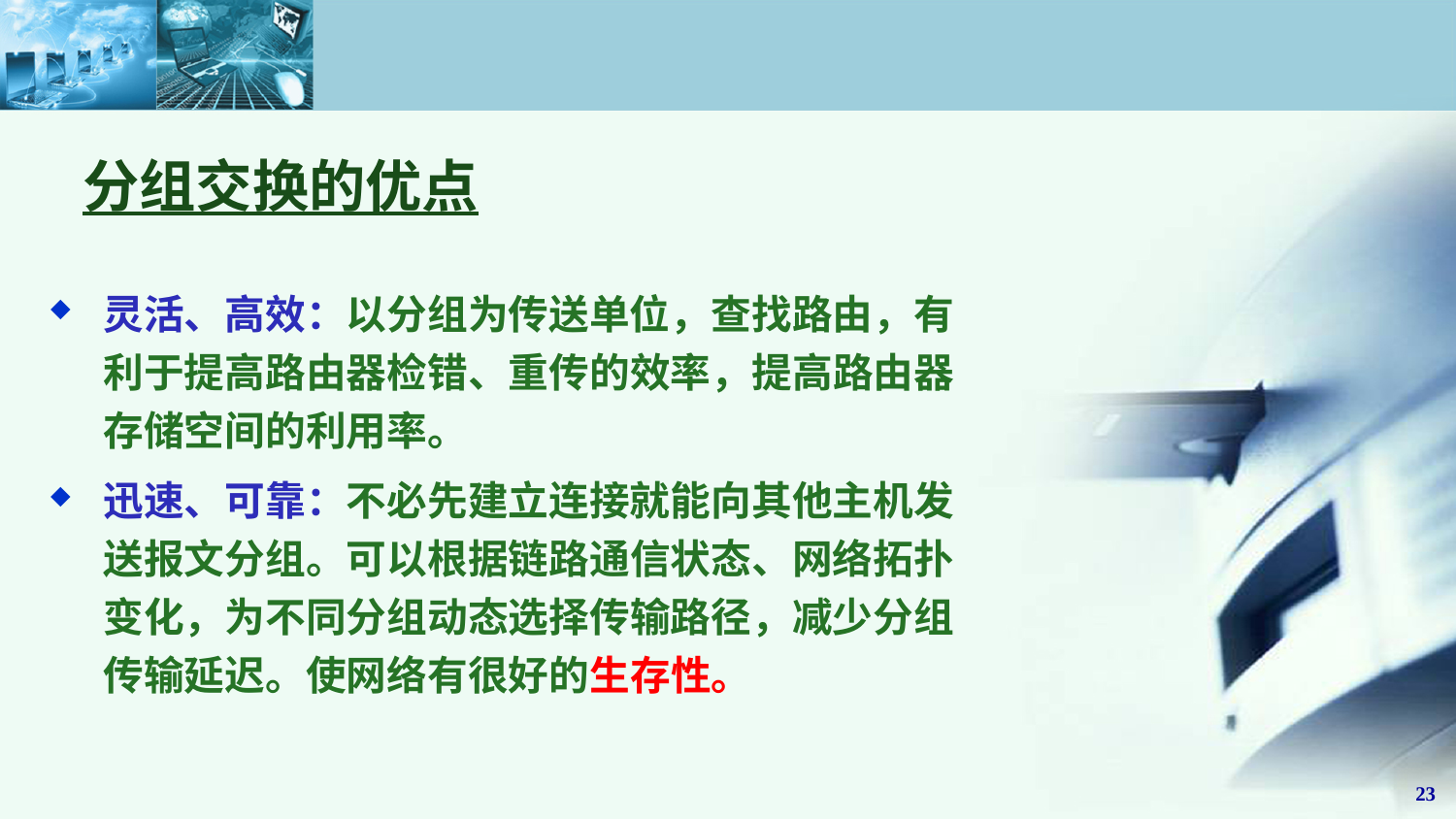

分组交换的优点
灵活、高效：以分组为传送单位，查找路由，有利于提高路由器检错、重传的效率，提高路由器存储空间的利用率。
迅速、可靠：不必先建立连接就能向其他主机发送报文分组。可以根据链路通信状态、网络拓扑变化，为不同分组动态选择传输路径，减少分组传输延迟。使网络有很好的生存性。
23